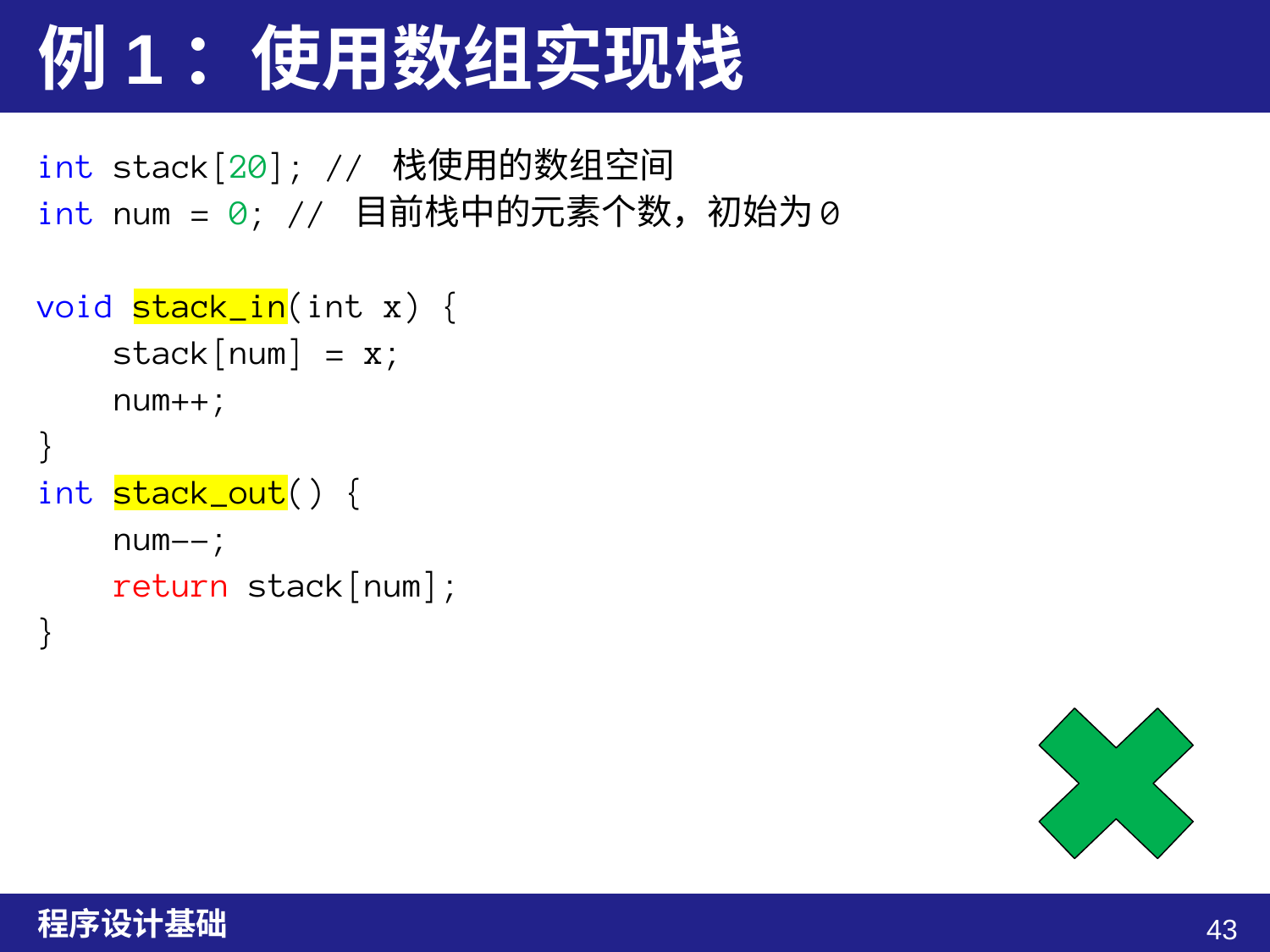

# 例1：使用数组实现栈
int stack[20]; // 栈使用的数组空间
int num = 0; // 目前栈中的元素个数，初始为0

void stack_in(int x) {
    stack[num] = x;
    num++;
}
int stack_out() {
    num--;
    return stack[num];
}